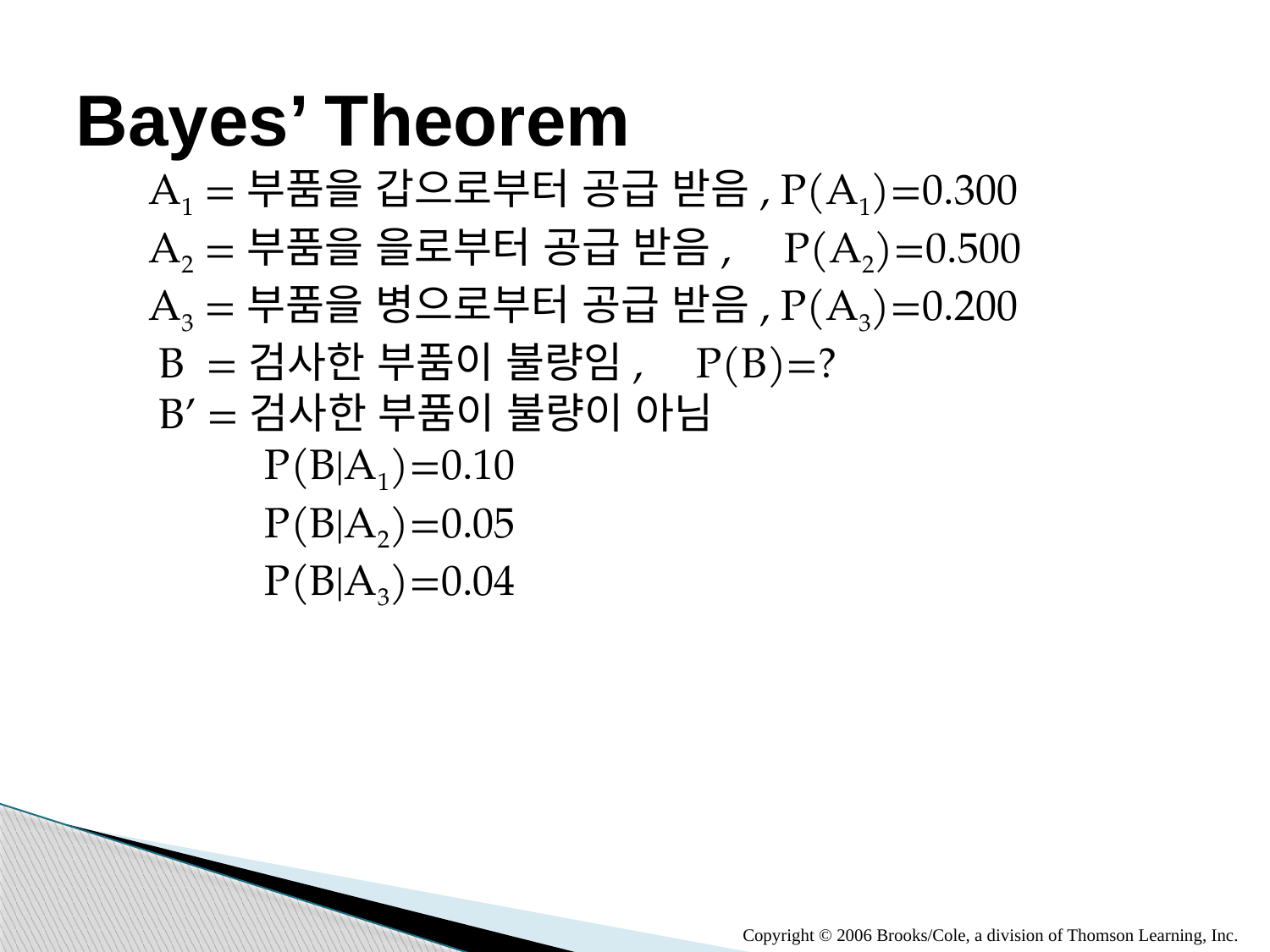

# Bayes’ Theorem
  A1 =부품을 갑으로부터 공급 받음, P(A1)=0.300
  A2 =부품을 을로부터 공급 받음,     P(A2)=0.500
  A3 =부품을 병으로부터 공급 받음, P(A3)=0.200
   B  =검사한 부품이 불량임,     P(B)=?
   B’ =검사한 부품이 불량이 아님
             P(B|A1)=0.10
             P(B|A2)=0.05
             P(B|A3)=0.04